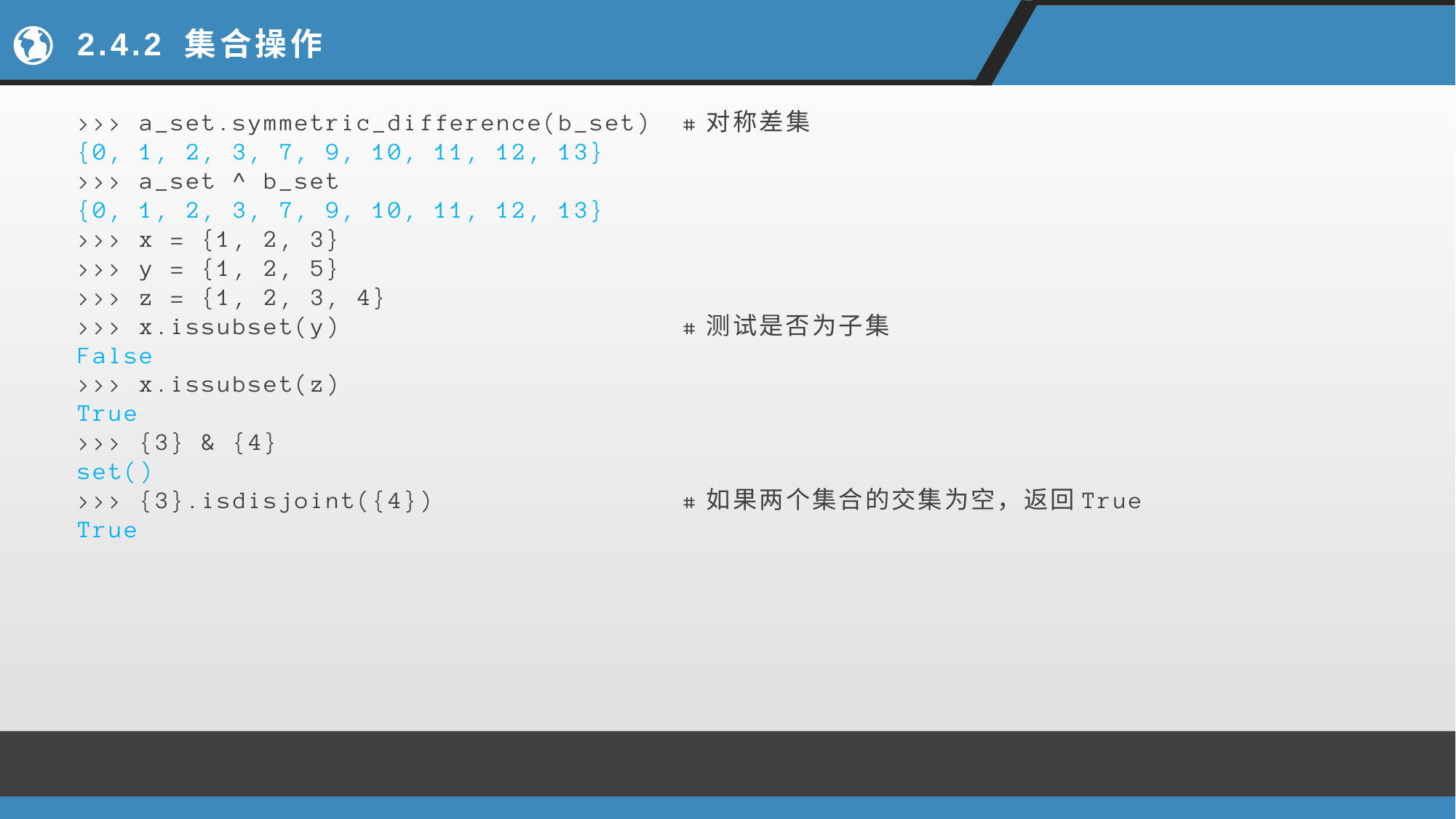

# 2.4.2 集合操作

>>> a_set.symmetric_difference(b_set)  #对称差集
{0, 1, 2, 3, 7, 9, 10, 11, 12, 13}
>>> a_set ^ b_set
{0, 1, 2, 3, 7, 9, 10, 11, 12, 13}
>>> x = {1, 2, 3}
>>> y = {1, 2, 5}
>>> z = {1, 2, 3, 4}
>>> x.issubset(y)                      #测试是否为子集
False
>>> x.issubset(z)
True
>>> {3} & {4}
set()
>>> {3}.isdisjoint({4})                #如果两个集合的交集为空，返回True
True